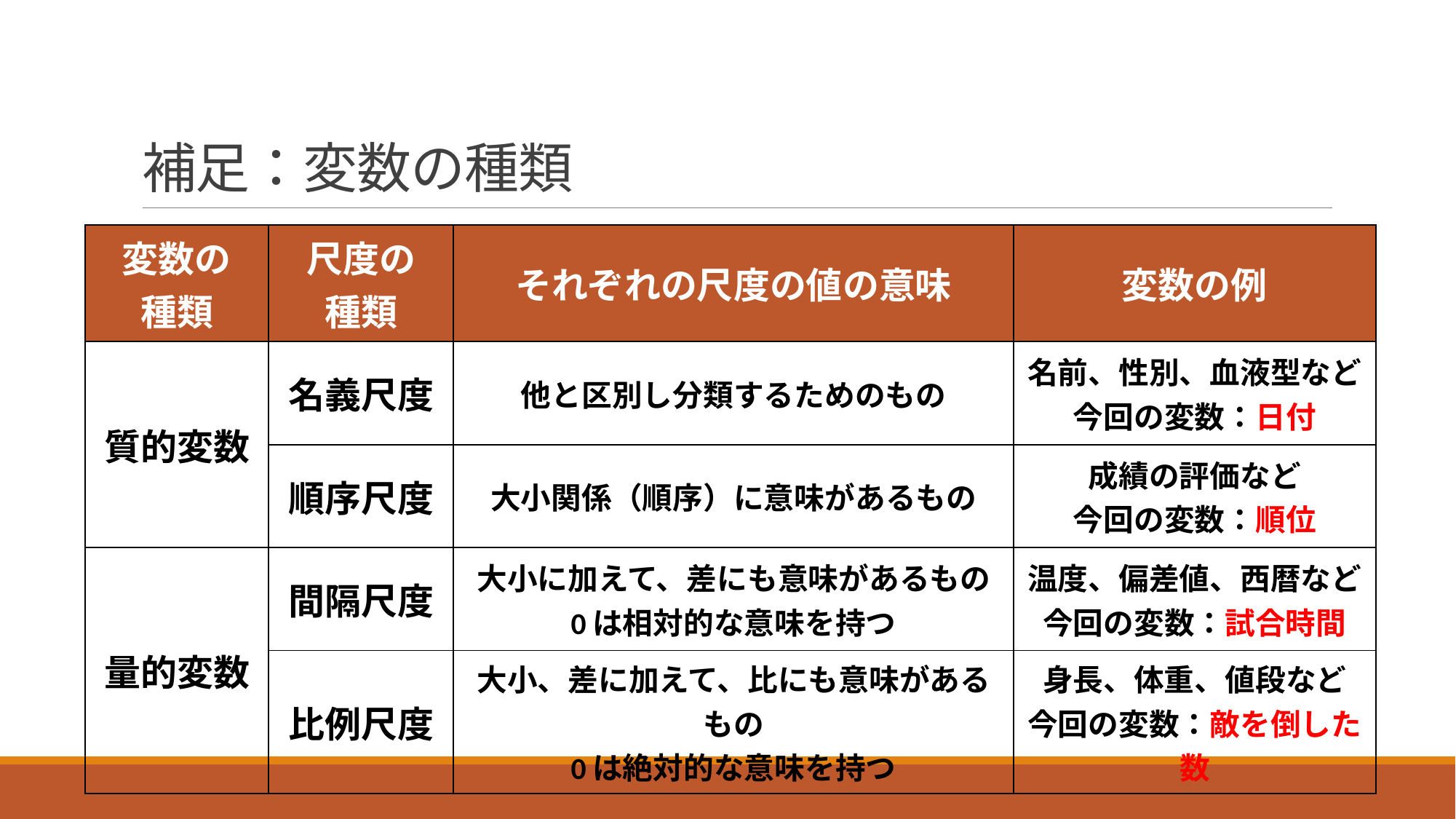

# 補足：変数の種類
| 変数の 種類 | 尺度の 種類 | それぞれの尺度の値の意味 | 変数の例 |
| --- | --- | --- | --- |
| 質的変数 | 名義尺度 | 他と区別し分類するためのもの | 名前、性別、血液型など 今回の変数：日付 |
|  | 順序尺度 | 大小関係（順序）に意味があるもの | 成績の評価など 今回の変数：順位 |
| 量的変数 | 間隔尺度 | 大小に加えて、差にも意味があるもの 0は相対的な意味を持つ | 温度、偏差値、西暦など 今回の変数：試合時間 |
|  | 比例尺度 | 大小、差に加えて、比にも意味があるもの 0は絶対的な意味を持つ | 身長、体重、値段など 今回の変数：敵を倒した数 |